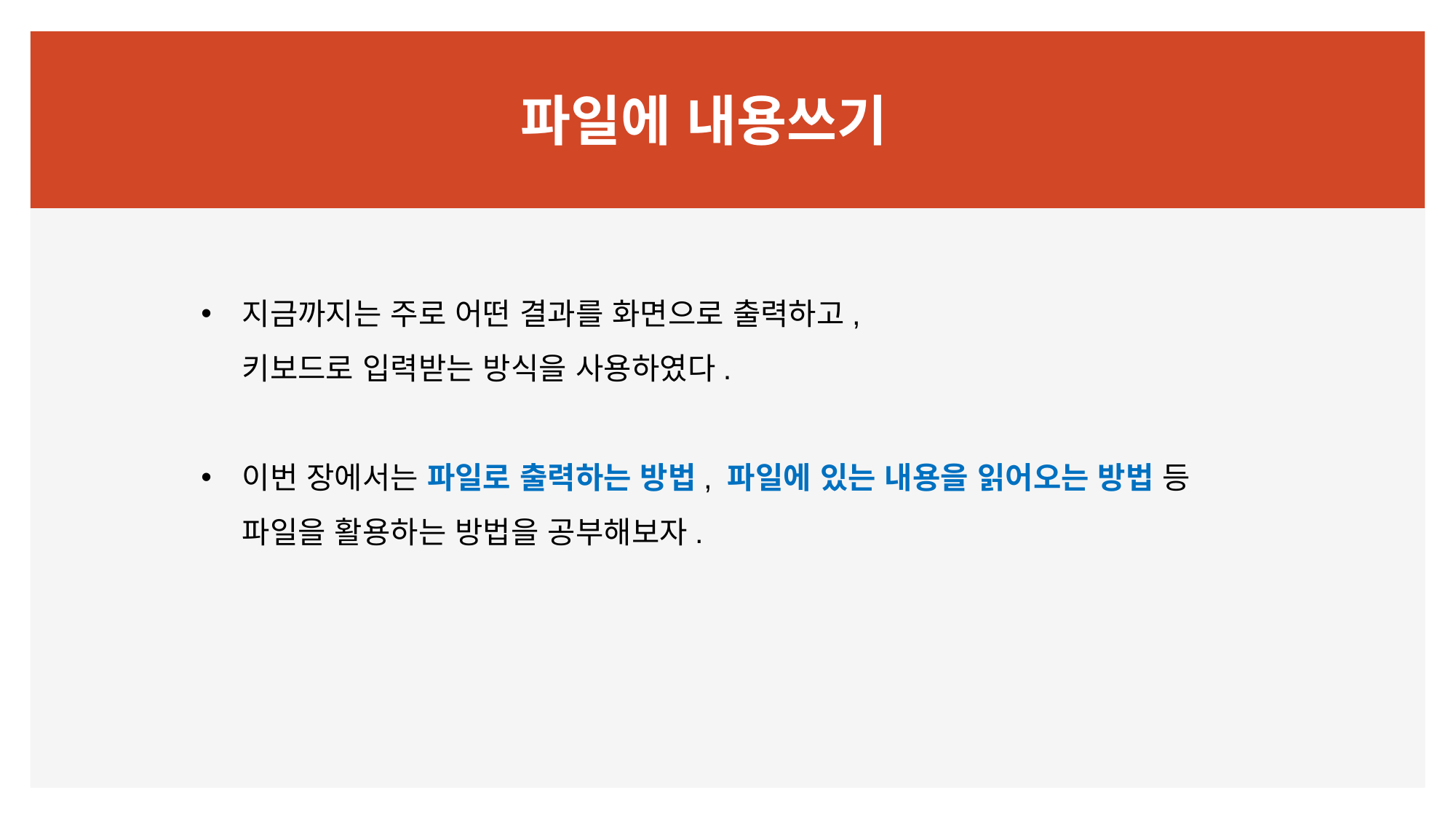

# 파일에 내용쓰기
지금까지는 주로 어떤 결과를 화면으로 출력하고,
키보드로 입력받는 방식을 사용하였다.

이번 장에서는 파일로 출력하는 방법, 파일에 있는 내용을 읽어오는 방법 등
파일을 활용하는 방법을 공부해보자.